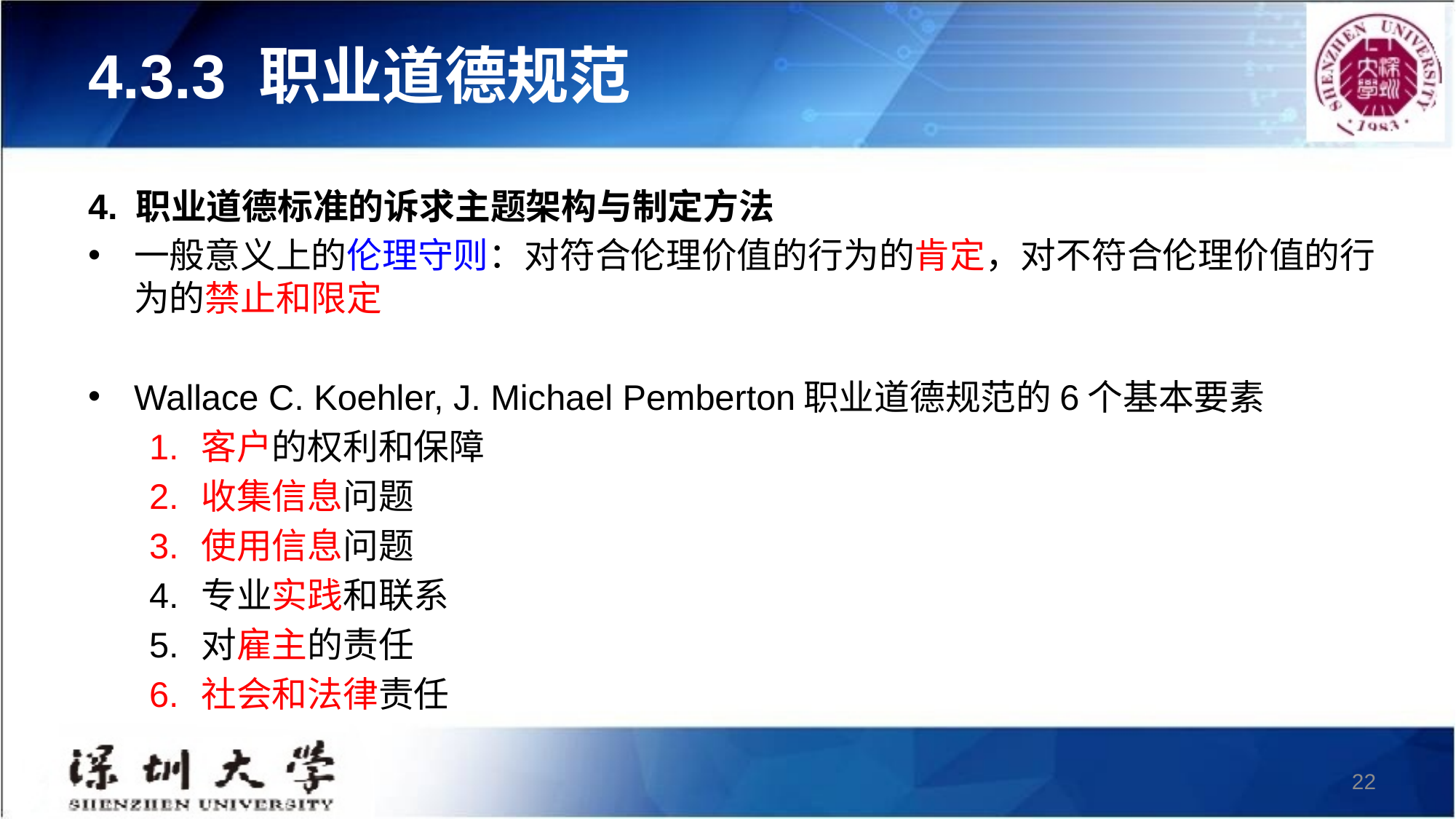

# 4.3.3 职业道德规范
4. 职业道德标准的诉求主题架构与制定方法
一般意义上的伦理守则：对符合伦理价值的行为的肯定，对不符合伦理价值的行为的禁止和限定

Wallace C. Koehler, J. Michael Pemberton职业道德规范的6个基本要素
客户的权利和保障
收集信息问题
使用信息问题
专业实践和联系
对雇主的责任
社会和法律责任
22